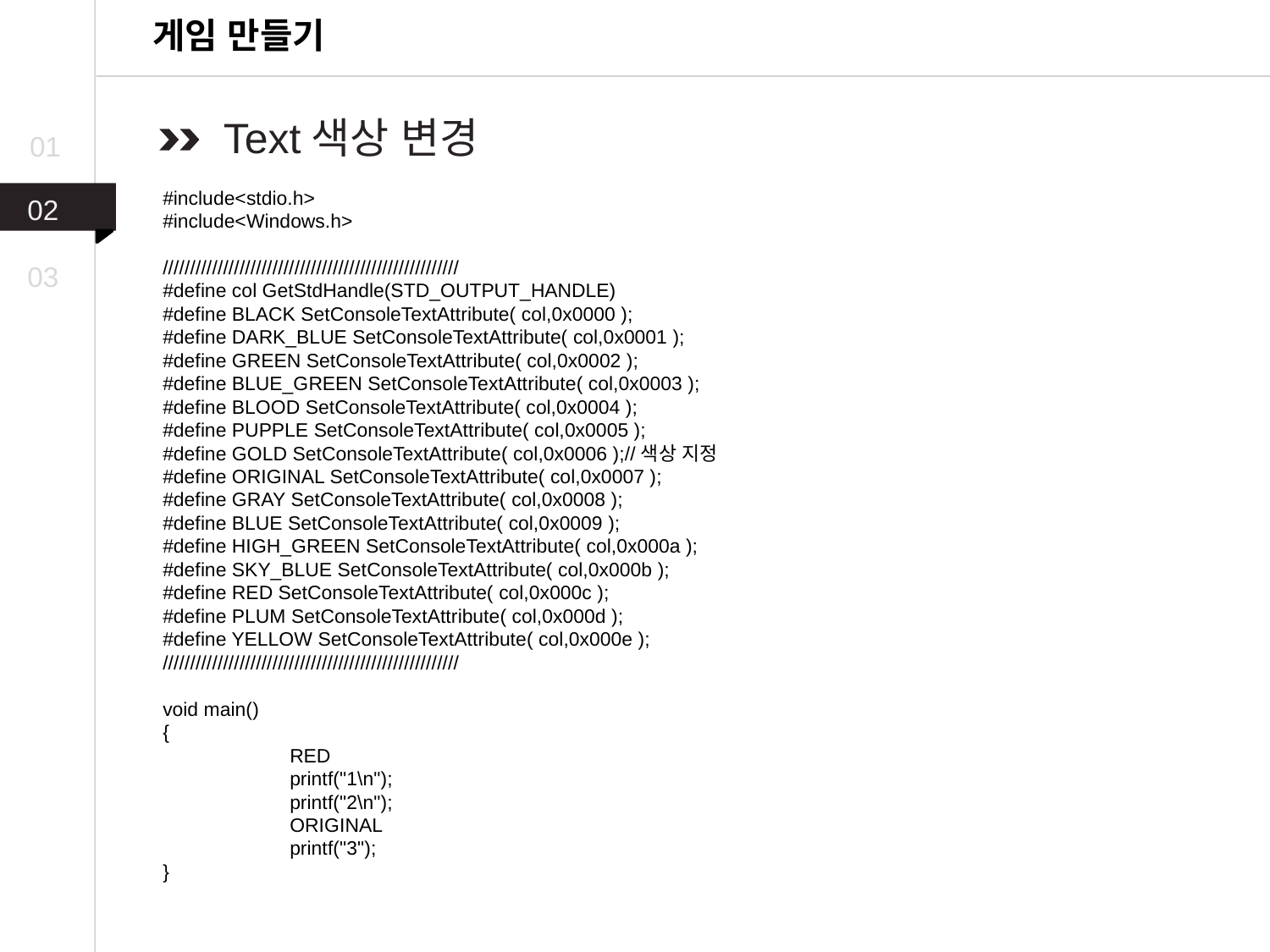

게임 만들기
 Text색상 변경
01

#include<stdio.h>
#include<Windows.h>

//////////////////////////////////////////////////////
#define col GetStdHandle(STD_OUTPUT_HANDLE)
#define BLACK SetConsoleTextAttribute( col,0x0000 );
#define DARK_BLUE SetConsoleTextAttribute( col,0x0001 );
#define GREEN SetConsoleTextAttribute( col,0x0002 );
#define BLUE_GREEN SetConsoleTextAttribute( col,0x0003 );
#define BLOOD SetConsoleTextAttribute( col,0x0004 );
#define PUPPLE SetConsoleTextAttribute( col,0x0005 );
#define GOLD SetConsoleTextAttribute( col,0x0006 );//색상 지정
#define ORIGINAL SetConsoleTextAttribute( col,0x0007 );
#define GRAY SetConsoleTextAttribute( col,0x0008 );
#define BLUE SetConsoleTextAttribute( col,0x0009 );
#define HIGH_GREEN SetConsoleTextAttribute( col,0x000a );
#define SKY_BLUE SetConsoleTextAttribute( col,0x000b );
#define RED SetConsoleTextAttribute( col,0x000c );
#define PLUM SetConsoleTextAttribute( col,0x000d );
#define YELLOW SetConsoleTextAttribute( col,0x000e );
//////////////////////////////////////////////////////

void main()
{
	RED
	printf("1\n");
	printf("2\n");
	ORIGINAL
	printf("3");
}

02

03